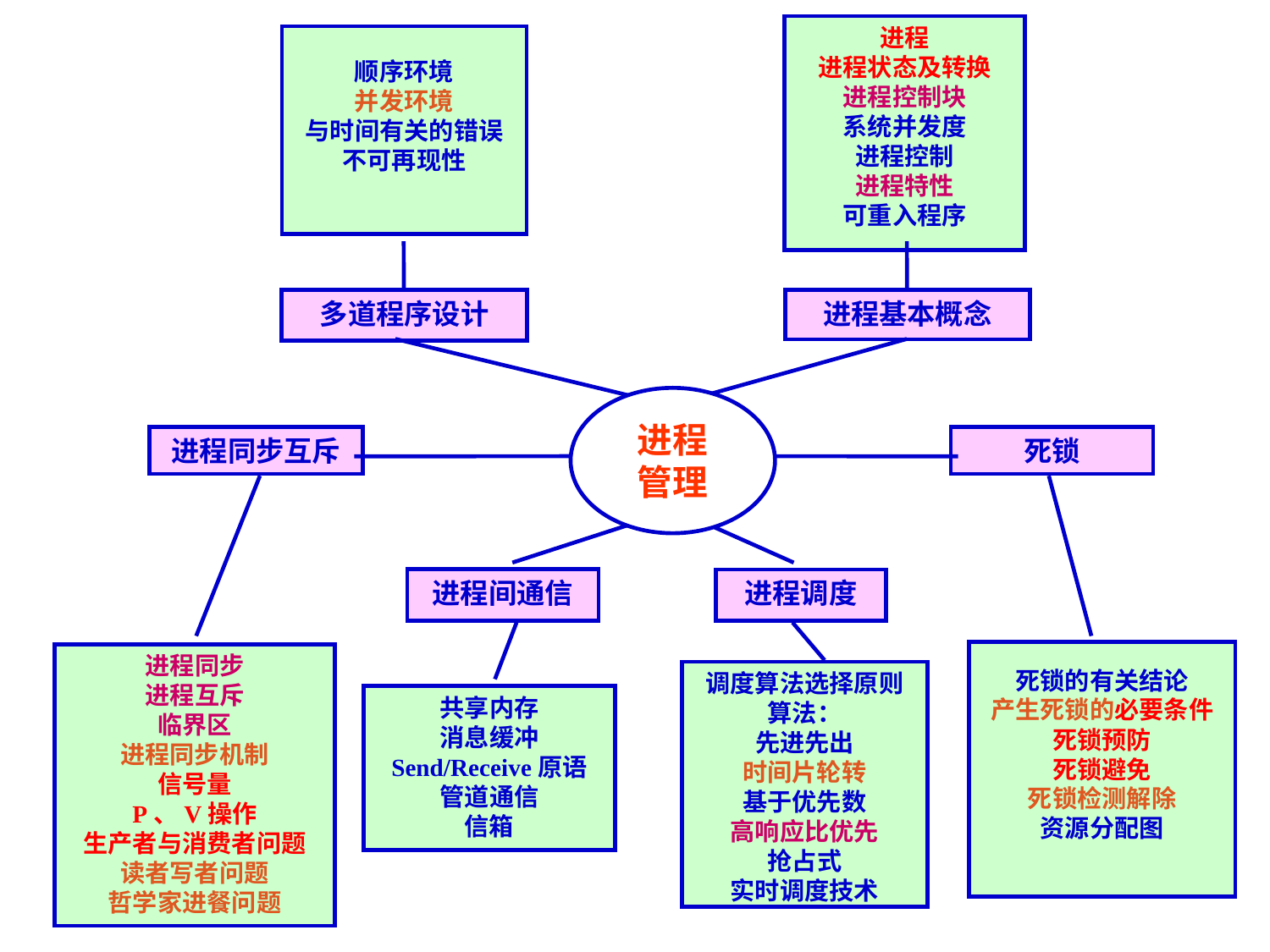

进程
进程状态及转换
进程控制块
系统并发度
进程控制
进程特性
可重入程序
顺序环境
并发环境
与时间有关的错误
不可再现性

多道程序设计
进程基本概念

进程
管理
进程同步互斥
死锁

进程间通信
进程调度

死锁的有关结论
产生死锁的必要条件
死锁预防
死锁避免
死锁检测解除
资源分配图
进程同步
进程互斥
临界区
进程同步机制
信号量
P、V操作
生产者与消费者问题
读者写者问题
哲学家进餐问题
调度算法选择原则
算法：
先进先出
时间片轮转
基于优先数
高响应比优先
抢占式
实时调度技术
共享内存
消息缓冲
Send/Receive原语
管道通信
信箱